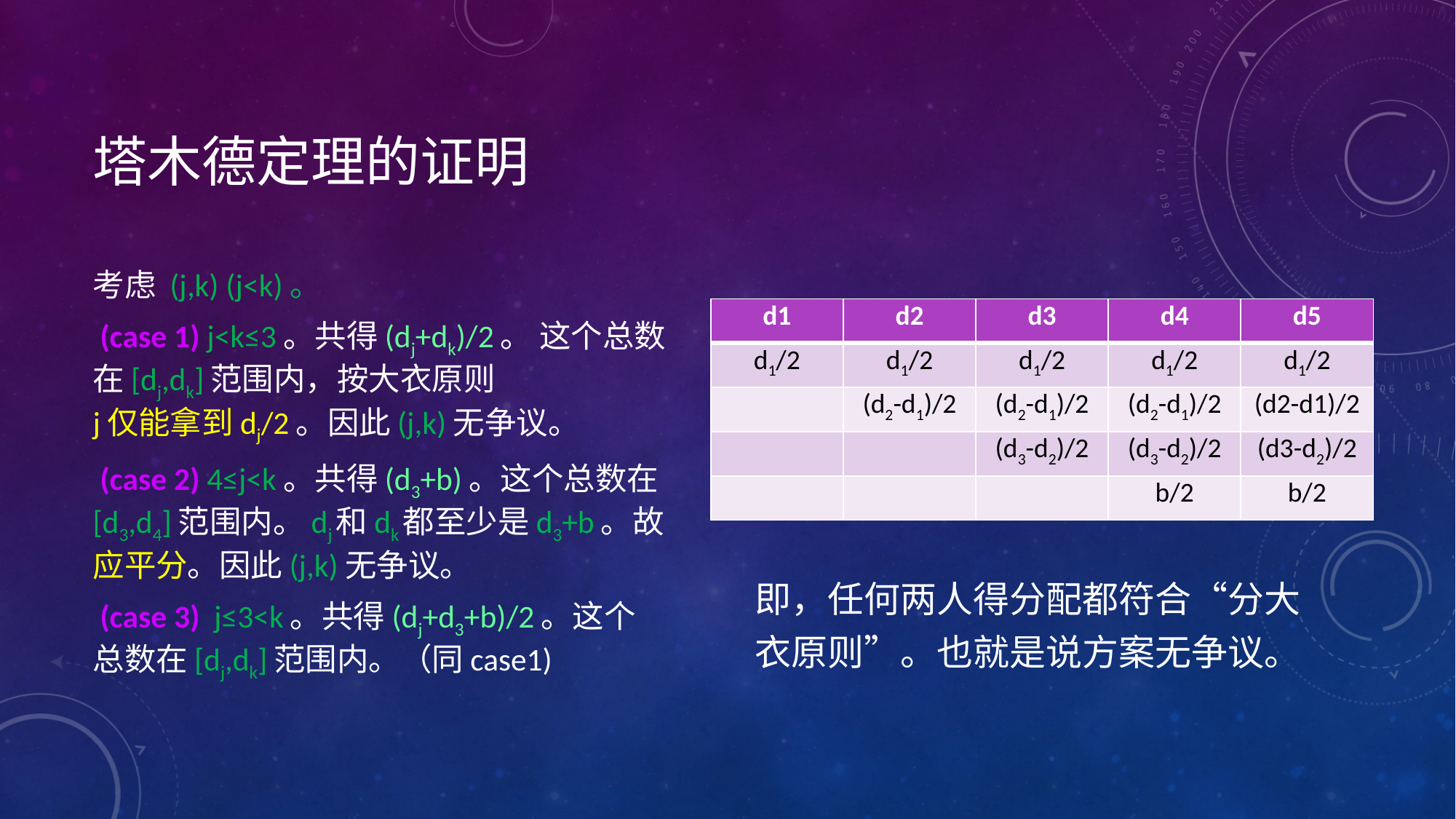

# 塔木德定理的证明
考虑 (j,k) (j<k)。
 (case 1) j<k≤3。共得(dj+dk)/2。 这个总数在[dj,dk]范围内，按大衣原则
j仅能拿到dj/2。因此(j,k)无争议。
 (case 2) 4≤j<k。共得(d3+b)。这个总数在[d3,d4]范围内。dj和dk都至少是d3+b。故应平分。因此(j,k)无争议。
 (case 3)  j≤3<k。共得(dj+d3+b)/2。这个总数在[dj,dk]范围内。（同case1)
| d1 | d2 | d3 | d4 | d5 |
| --- | --- | --- | --- | --- |
| d1/2 | d1/2 | d1/2 | d1/2 | d1/2 |
|  | (d2-d1)/2 | (d2-d1)/2 | (d2-d1)/2 | (d2-d1)/2 |
|  |  | (d3-d2)/2 | (d3-d2)/2 | (d3-d2)/2 |
|  |  |  | b/2 | b/2 |
即，任何两人得分配都符合“分大衣原则”。也就是说方案无争议。